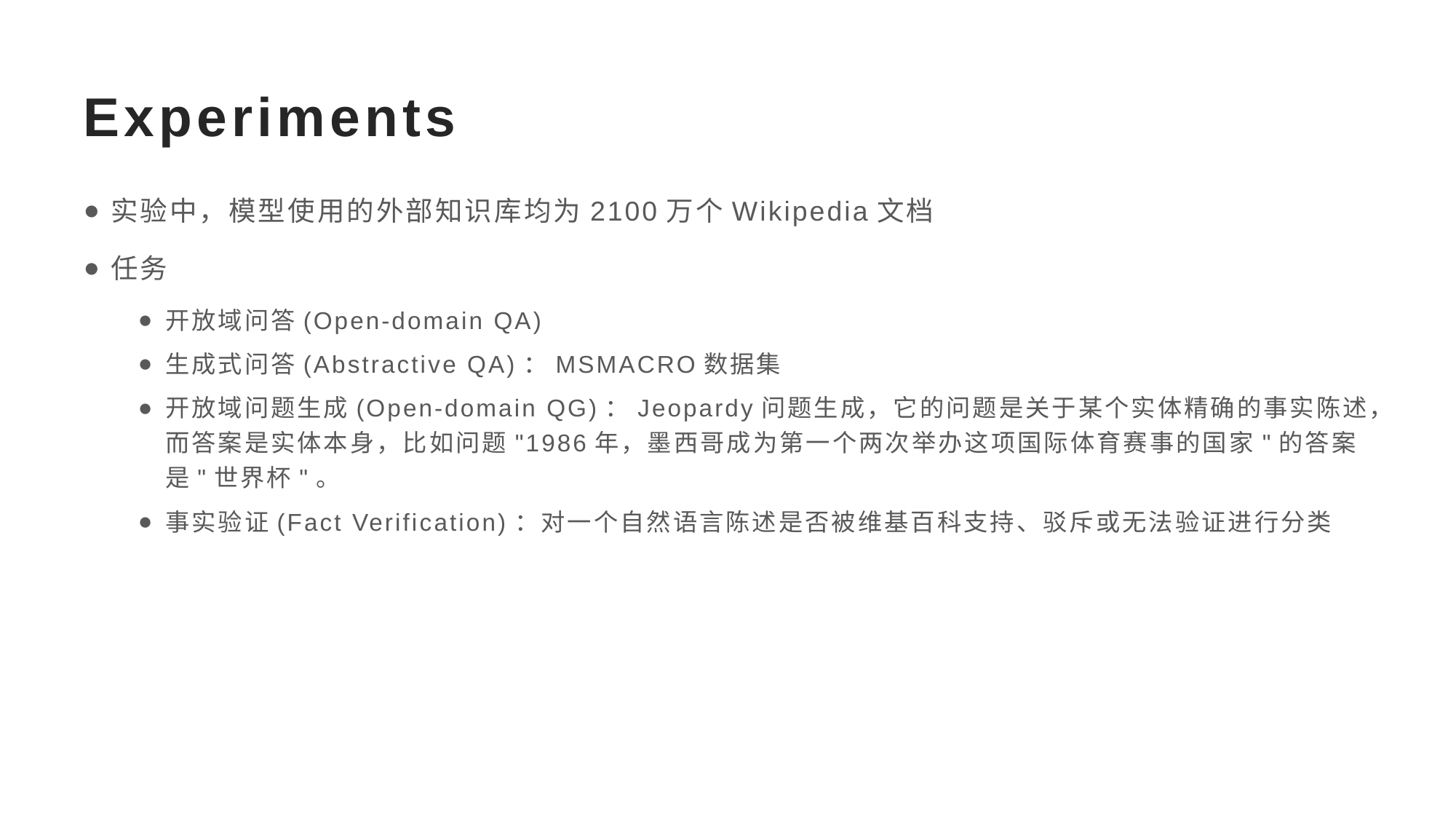

# Experiments
实验中，模型使用的外部知识库均为2100万个Wikipedia文档
任务
开放域问答(Open-domain QA)
生成式问答(Abstractive QA)：MSMACRO数据集
开放域问题生成(Open-domain QG)：Jeopardy问题生成，它的问题是关于某个实体精确的事实陈述，而答案是实体本身，比如问题"1986年，墨西哥成为第一个两次举办这项国际体育赛事的国家"的答案是"世界杯"。
事实验证(Fact Verification)：对一个自然语言陈述是否被维基百科支持、驳斥或无法验证进行分类